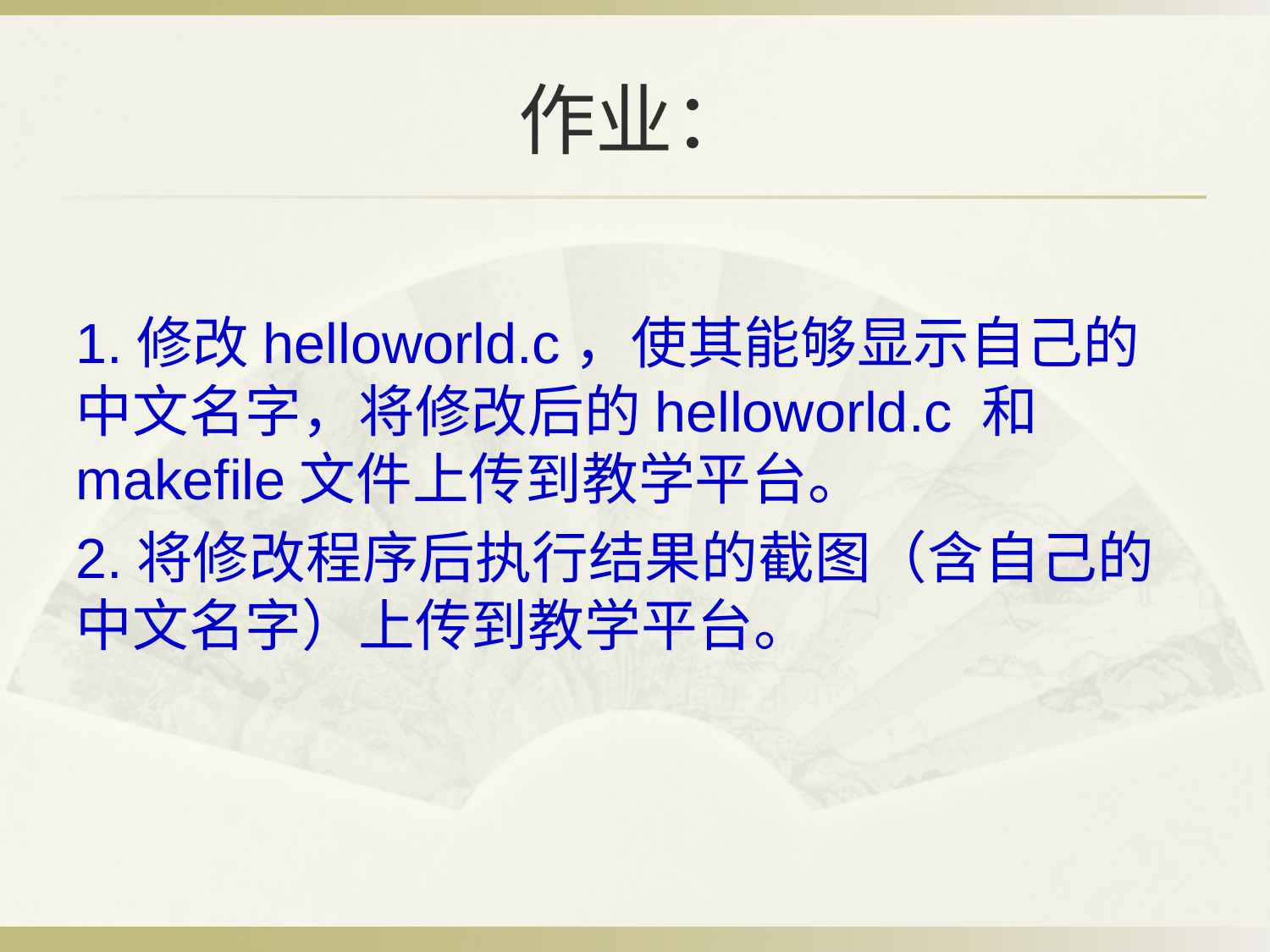

# 作业：

1.修改helloworld.c，使其能够显示自己的中文名字，将修改后的helloworld.c 和makefile文件上传到教学平台。
2.将修改程序后执行结果的截图（含自己的中文名字）上传到教学平台。